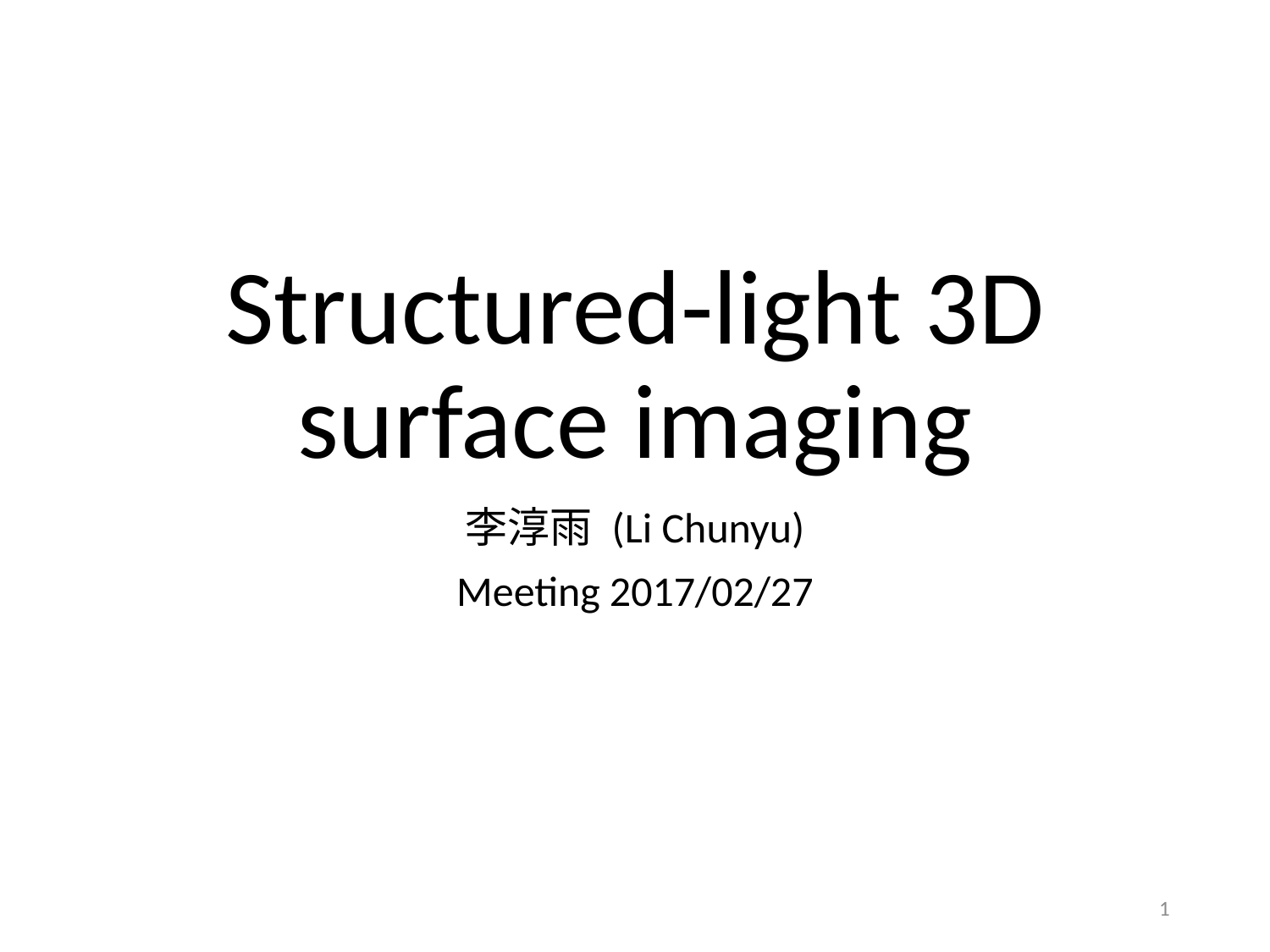

# Structured-light 3D surface imaging
李淳雨 (Li Chunyu)
Meeting 2017/02/27
1